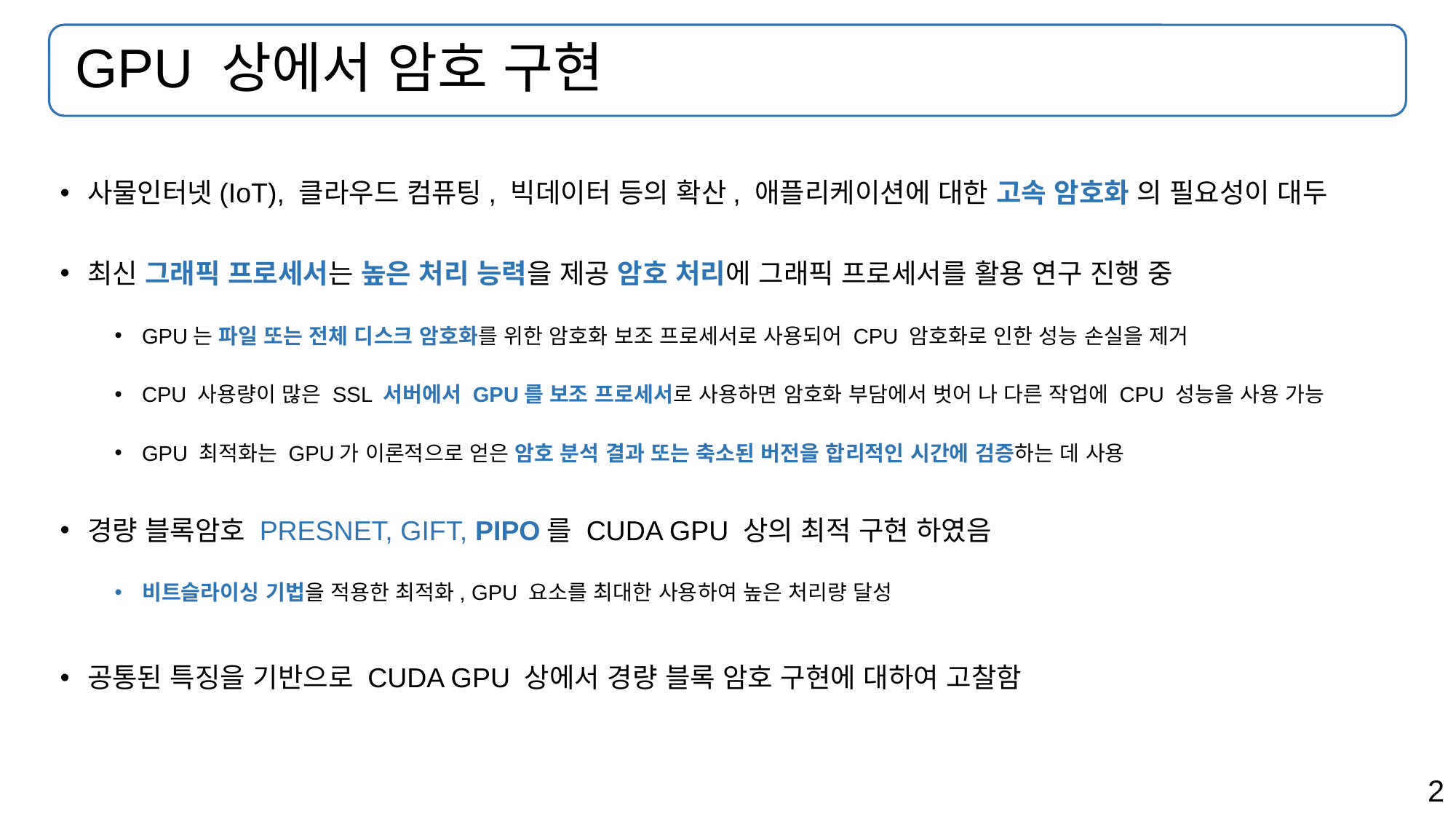

# GPU 상에서 암호 구현
사물인터넷(IoT), 클라우드 컴퓨팅, 빅데이터 등의 확산, 애플리케이션에 대한 고속 암호화 의 필요성이 대두
최신 그래픽 프로세서는 높은 처리 능력을 제공 암호 처리에 그래픽 프로세서를 활용 연구 진행 중
GPU는 파일 또는 전체 디스크 암호화를 위한 암호화 보조 프로세서로 사용되어 CPU 암호화로 인한 성능 손실을 제거
CPU 사용량이 많은 SSL 서버에서 GPU를 보조 프로세서로 사용하면 암호화 부담에서 벗어 나 다른 작업에 CPU 성능을 사용 가능
GPU 최적화는 GPU가 이론적으로 얻은 암호 분석 결과 또는 축소된 버전을 합리적인 시간에 검증하는 데 사용
경량 블록암호 PRESNET, GIFT, PIPO를 CUDA GPU 상의 최적 구현 하였음
비트슬라이싱 기법을 적용한 최적화, GPU 요소를 최대한 사용하여 높은 처리량 달성

공통된 특징을 기반으로 CUDA GPU 상에서 경량 블록 암호 구현에 대하여 고찰함